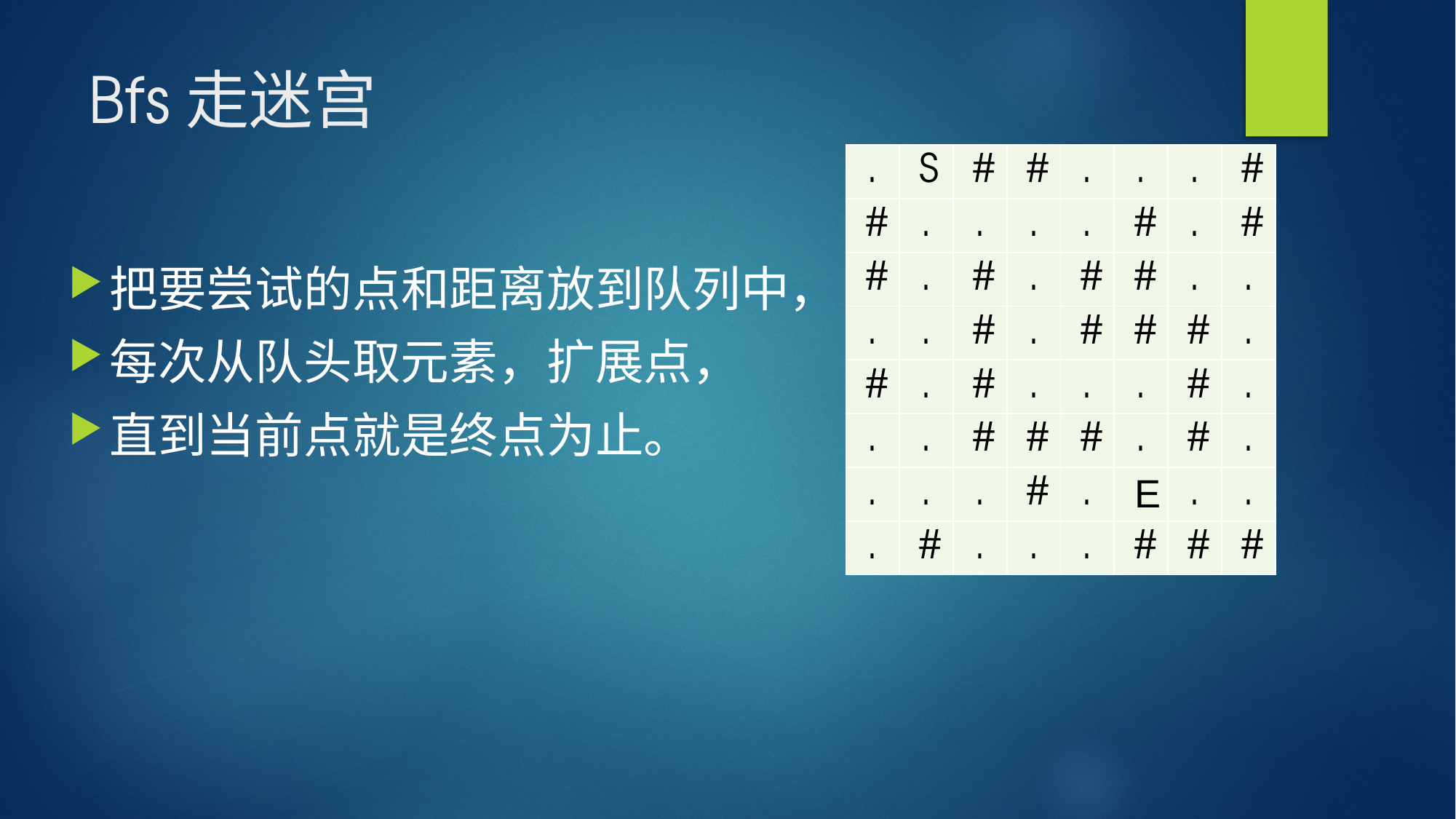

# Bfs走迷宫
| . | S | # | # | . | . | . | # |
| --- | --- | --- | --- | --- | --- | --- | --- |
| # | . | . | . | . | # | . | # |
| # | . | # | . | # | # | . | . |
| . | . | # | . | # | # | # | . |
| # | . | # | . | . | . | # | . |
| . | . | # | # | # | . | # | . |
| . | . | . | # | . | E | . | . |
| . | # | . | . | . | # | # | # |
把要尝试的点和距离放到队列中，
每次从队头取元素，扩展点，
直到当前点就是终点为止。